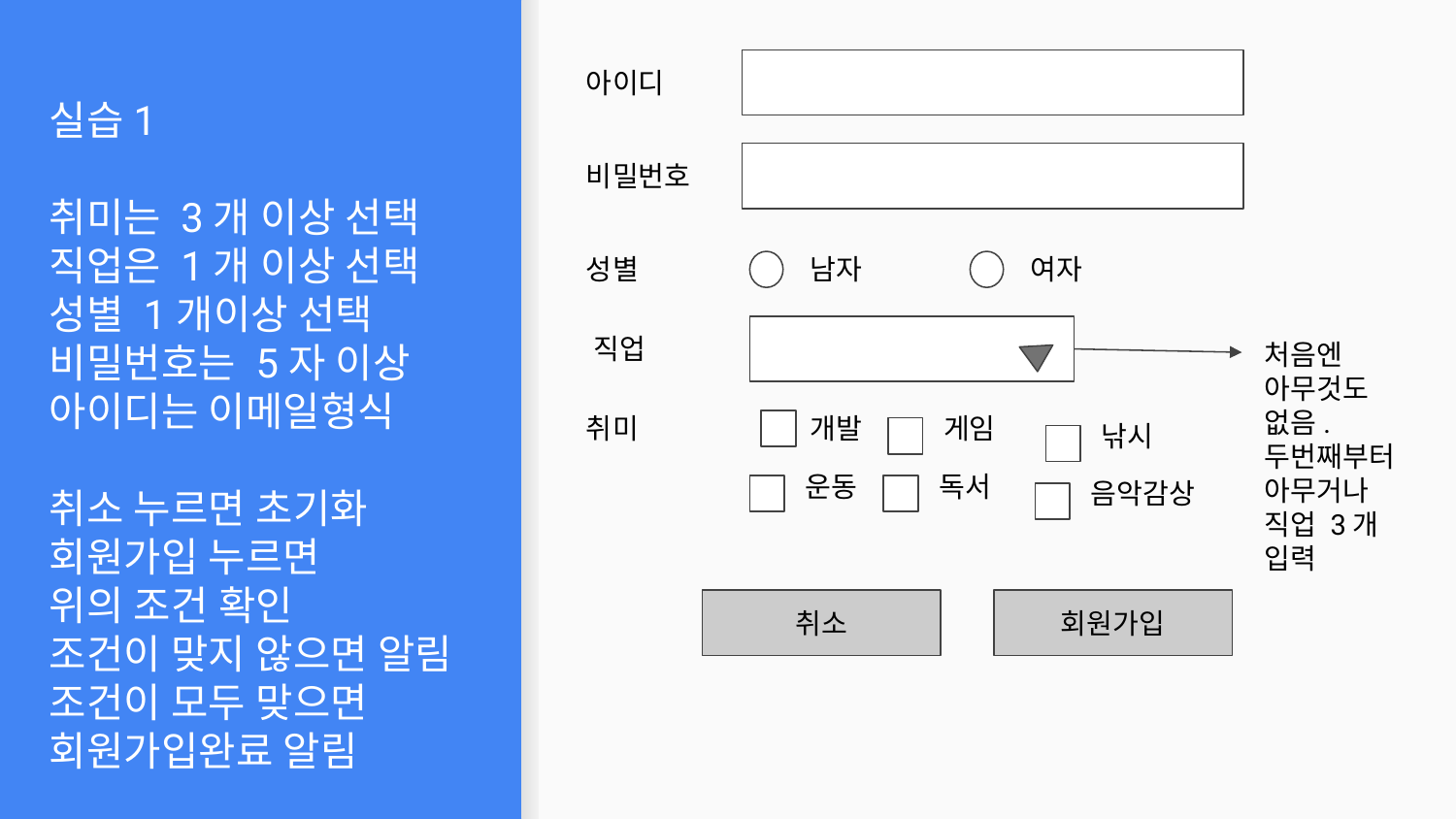

아이디
# 실습1

취미는 3개 이상 선택
직업은 1개 이상 선택
성별 1개이상 선택
비밀번호는 5자 이상
아이디는 이메일형식

취소 누르면 초기화
회원가입 누르면
위의 조건 확인
조건이 맞지 않으면 알림
조건이 모두 맞으면 회원가입완료 알림

비밀번호
성별
남자
여자

직업
처음엔 아무것도 없음.
두번째부터 아무거나 직업 3개 입력

취미
개발
게임
낚시

운동
독서
음악감상

취소
회원가입